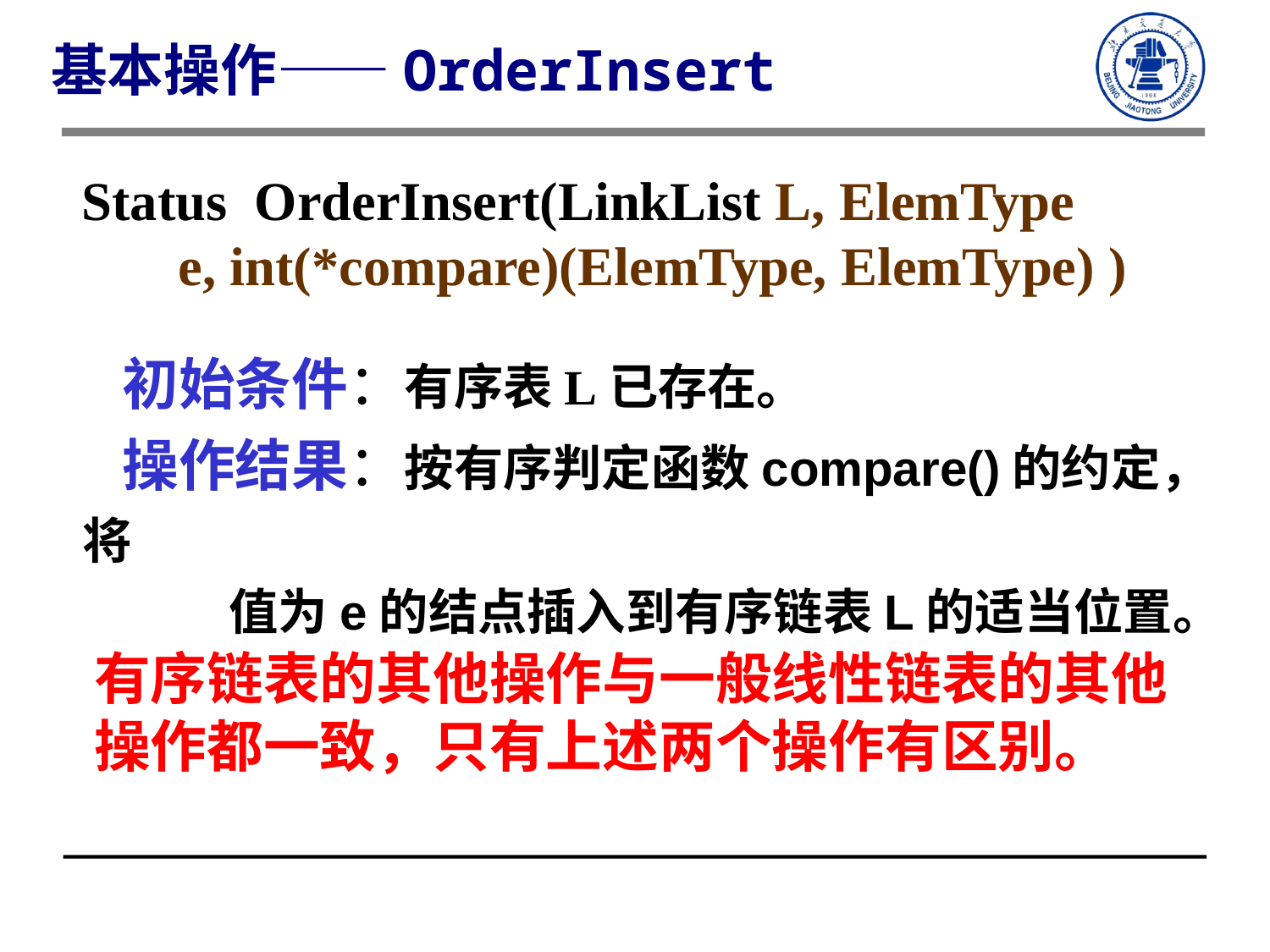

基本操作——OrderInsert
Status  OrderInsert(LinkList L, ElemType
       e, int(*compare)(ElemType, ElemType) )
  初始条件：有序表L已存在。
  操作结果：按有序判定函数compare()的约定，将
            值为e的结点插入到有序链表L的适当位置。
有序链表的其他操作与一般线性链表的其他操作都一致，只有上述两个操作有区别。